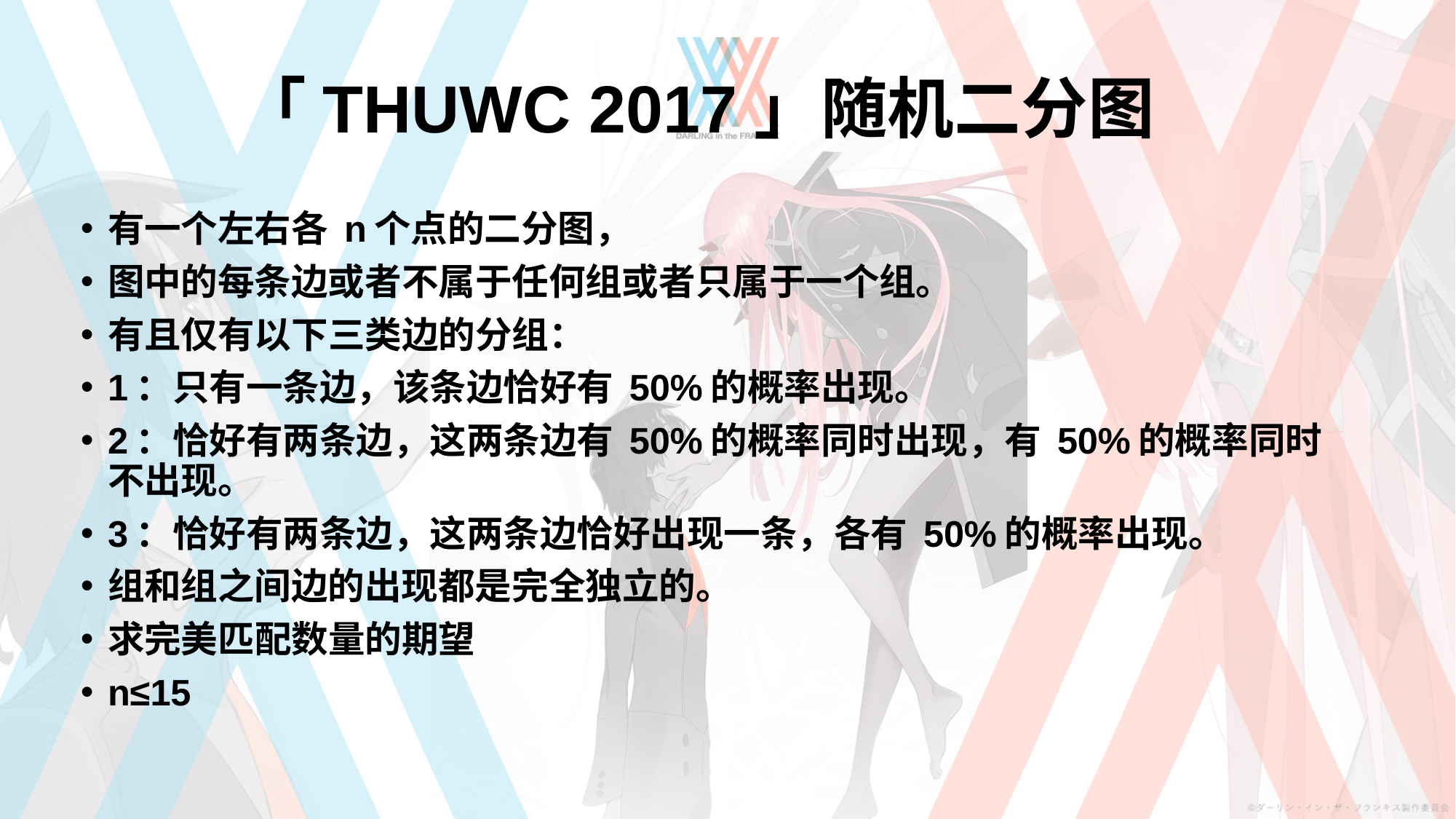

# 「THUWC 2017」随机二分图
有一个左右各 n个点的二分图，
图中的每条边或者不属于任何组或者只属于一个组。
有且仅有以下三类边的分组：
1：只有一条边，该条边恰好有 50%的概率出现。
2：恰好有两条边，这两条边有 50%的概率同时出现，有 50%的概率同时不出现。
3：恰好有两条边，这两条边恰好出现一条，各有 50%的概率出现。
组和组之间边的出现都是完全独立的。
求完美匹配数量的期望
n≤15